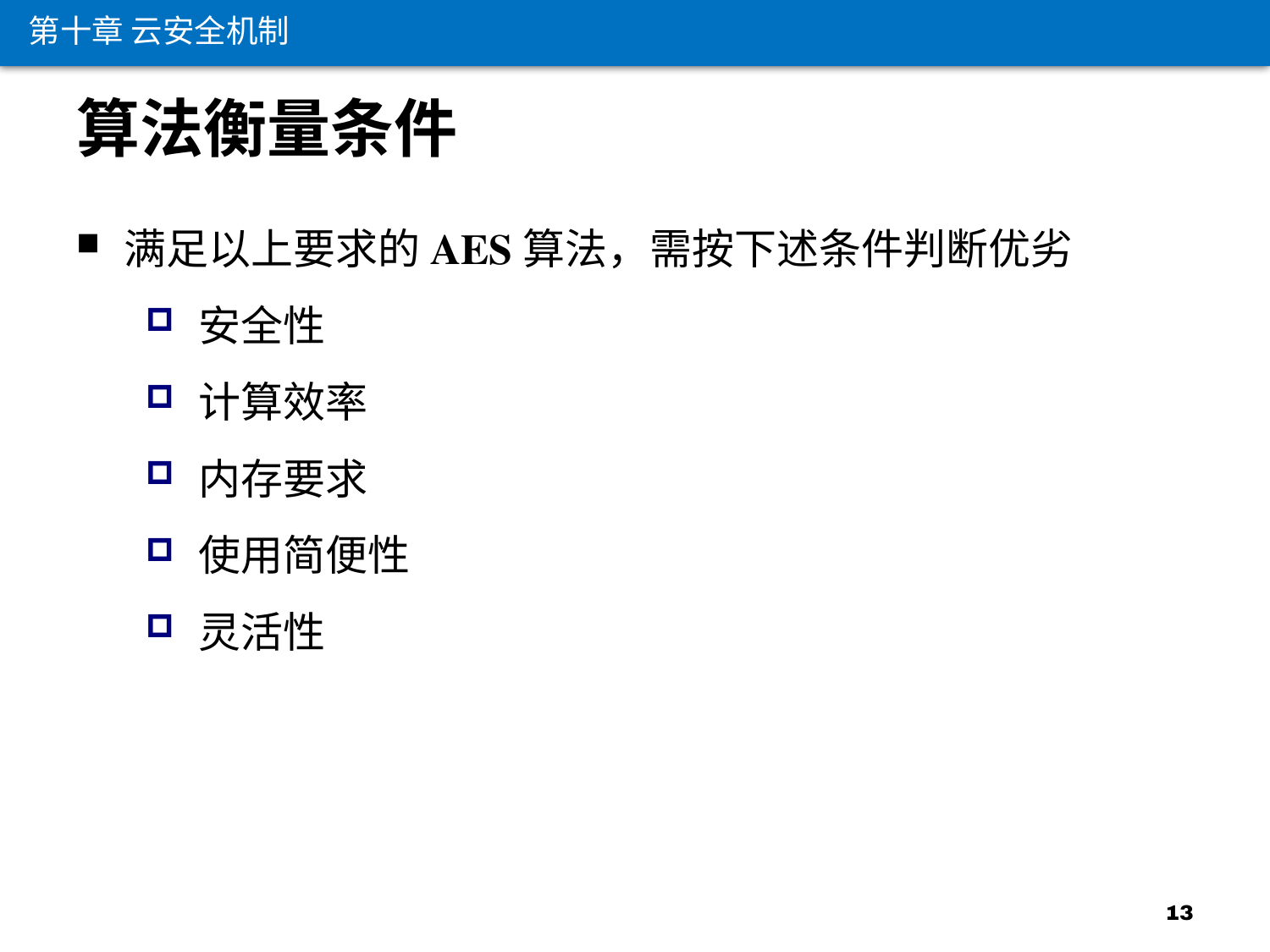

第十章 云安全机制
算法衡量条件
满足以上要求的AES算法，需按下述条件判断优劣
 安全性
 计算效率
 内存要求
 使用简便性
 灵活性

13